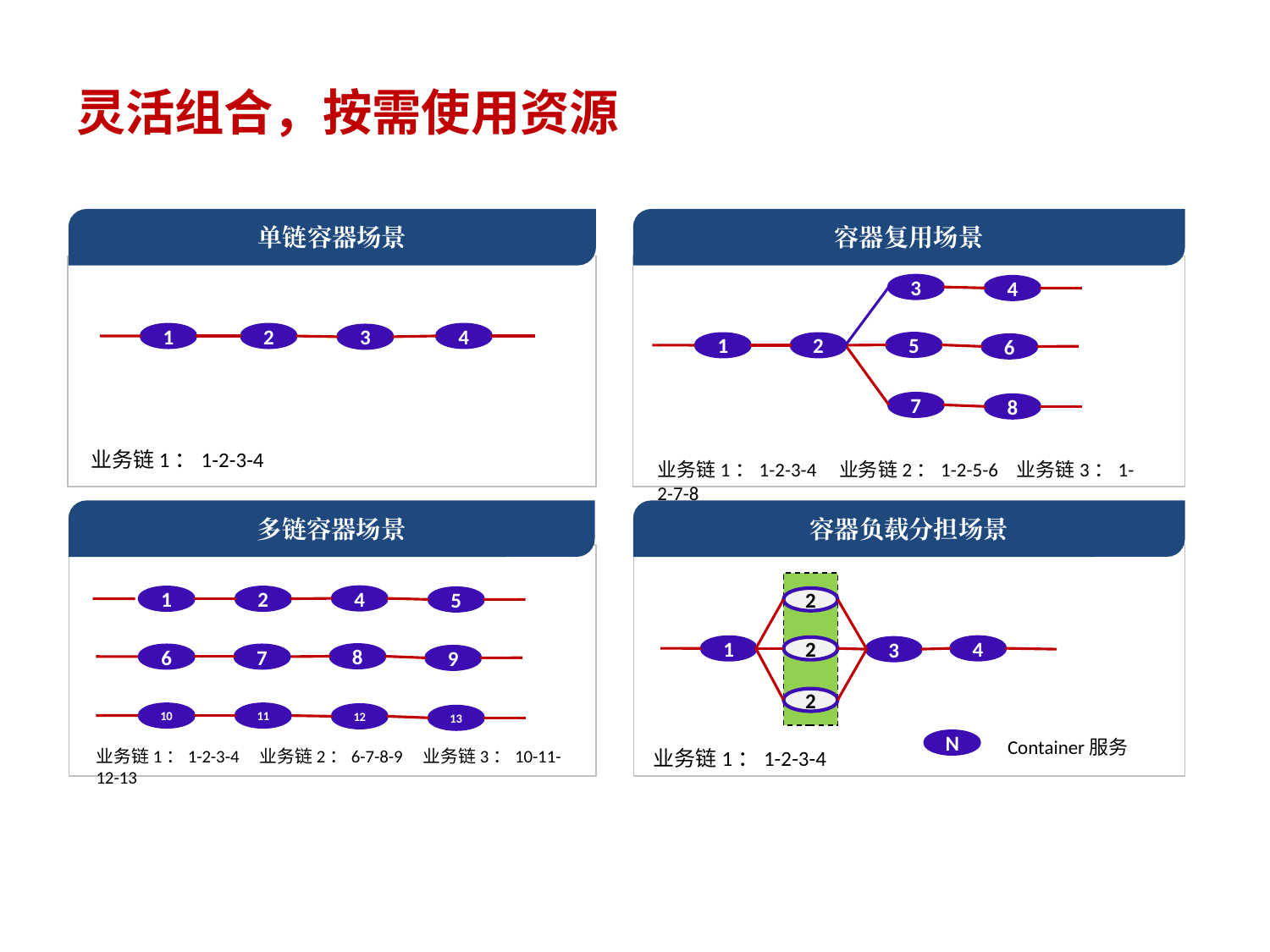

# 灵活组合，按需使用资源
单链容器场景
容器复用场景

3
4
4
1
2
3
5
1
2
6
7
8
业务链1：1-2-3-4
业务链1：1-2-3-4    业务链2：1-2-5-6   业务链3：1-2-7-8
多链容器场景
容器负载分担场景

4
1
2
2
5
4
1
2
3
8
6
7
9
2
10
11
12
13
Container服务
N
业务链1：1-2-3-4    业务链2：6-7-8-9    业务链3：10-11-12-13
业务链1：1-2-3-4